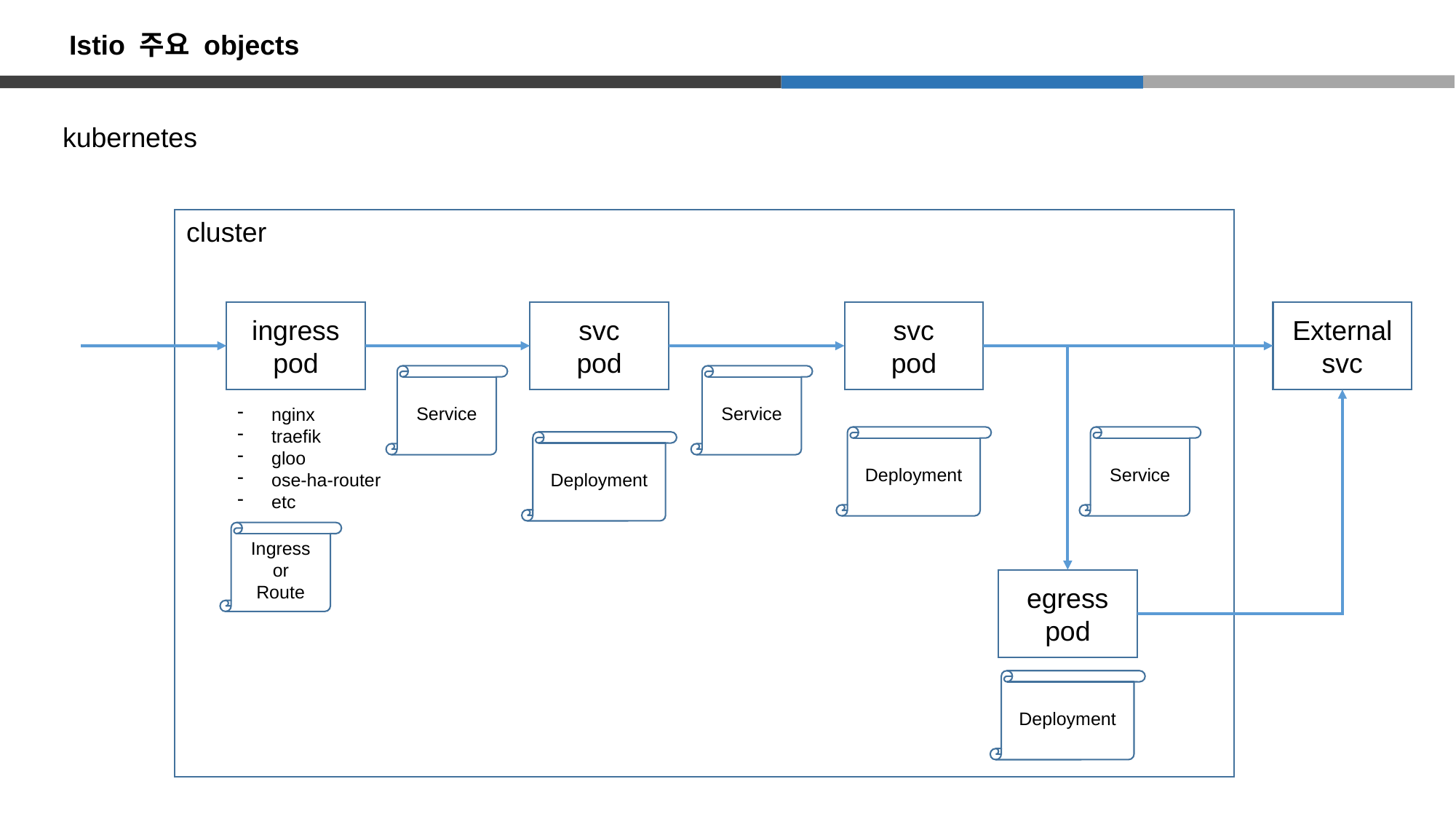

Istio 주요 objects

kubernetes
cluster

ingress
pod
svc
pod
svc
pod
External
svc
Service
Service
nginx
traefik
gloo
ose-ha-router
etc
Deployment
Service
Deployment
Ingress
or
Route
egress
pod
Deployment